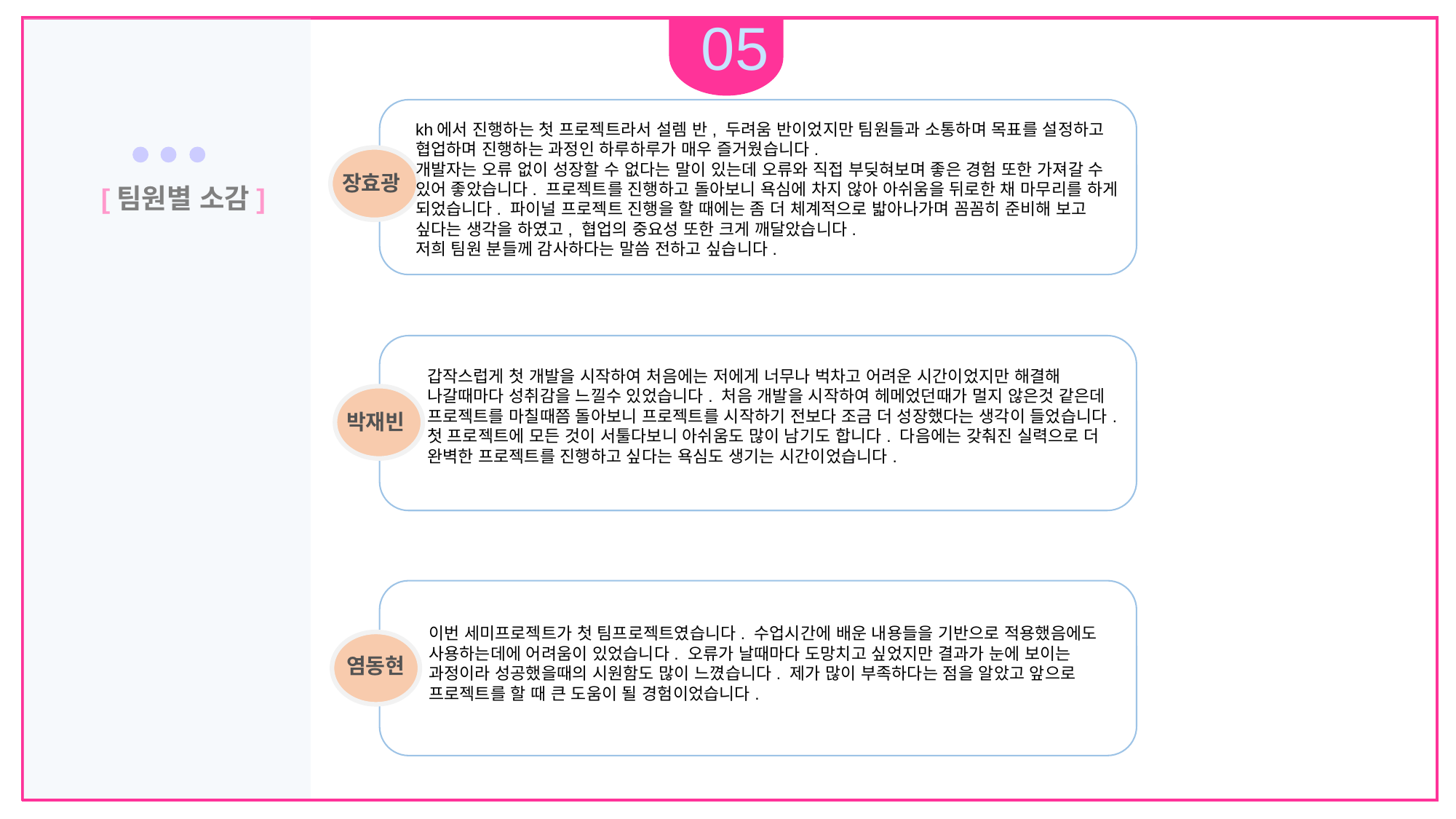

05

01

kh에서 진행하는 첫 프로젝트라서 설렘 반, 두려움 반이었지만 팀원들과 소통하며 목표를 설정하고 협업하며 진행하는 과정인 하루하루가 매우 즐거웠습니다.
개발자는 오류 없이 성장할 수 없다는 말이 있는데 오류와 직접 부딪혀보며 좋은 경험 또한 가져갈 수 있어 좋았습니다. 프로젝트를 진행하고 돌아보니 욕심에 차지 않아 아쉬움을 뒤로한 채 마무리를 하게 되었습니다. 파이널 프로젝트 진행을 할 때에는 좀 더 체계적으로 밟아나가며 꼼꼼히 준비해 보고 싶다는 생각을 하였고, 협업의 중요성 또한 크게 깨달았습니다.
저희 팀원 분들께 감사하다는 말씀 전하고 싶습니다.

장효광
[팀원별 소감]

갑작스럽게 첫 개발을 시작하여 처음에는 저에게 너무나 벅차고 어려운 시간이었지만 해결해 나갈때마다 성취감을 느낄수 있었습니다. 처음 개발을 시작하여 헤메었던때가 멀지 않은것 같은데 프로젝트를 마칠때쯤 돌아보니 프로젝트를 시작하기 전보다 조금 더 성장했다는 생각이 들었습니다.  첫 프로젝트에 모든 것이 서툴다보니 아쉬움도 많이 남기도 합니다. 다음에는 갖춰진 실력으로 더 완벽한 프로젝트를 진행하고 싶다는 욕심도 생기는 시간이었습니다.

박재빈

이번 세미프로젝트가 첫 팀프로젝트였습니다. 수업시간에 배운 내용들을 기반으로 적용했음에도 사용하는데에 어려움이 있었습니다. 오류가 날때마다 도망치고 싶었지만 결과가 눈에 보이는 과정이라 성공했을때의 시원함도 많이 느꼈습니다. 제가 많이 부족하다는 점을 알았고 앞으로 프로젝트를 할 때 큰 도움이 될 경험이었습니다.

염동현